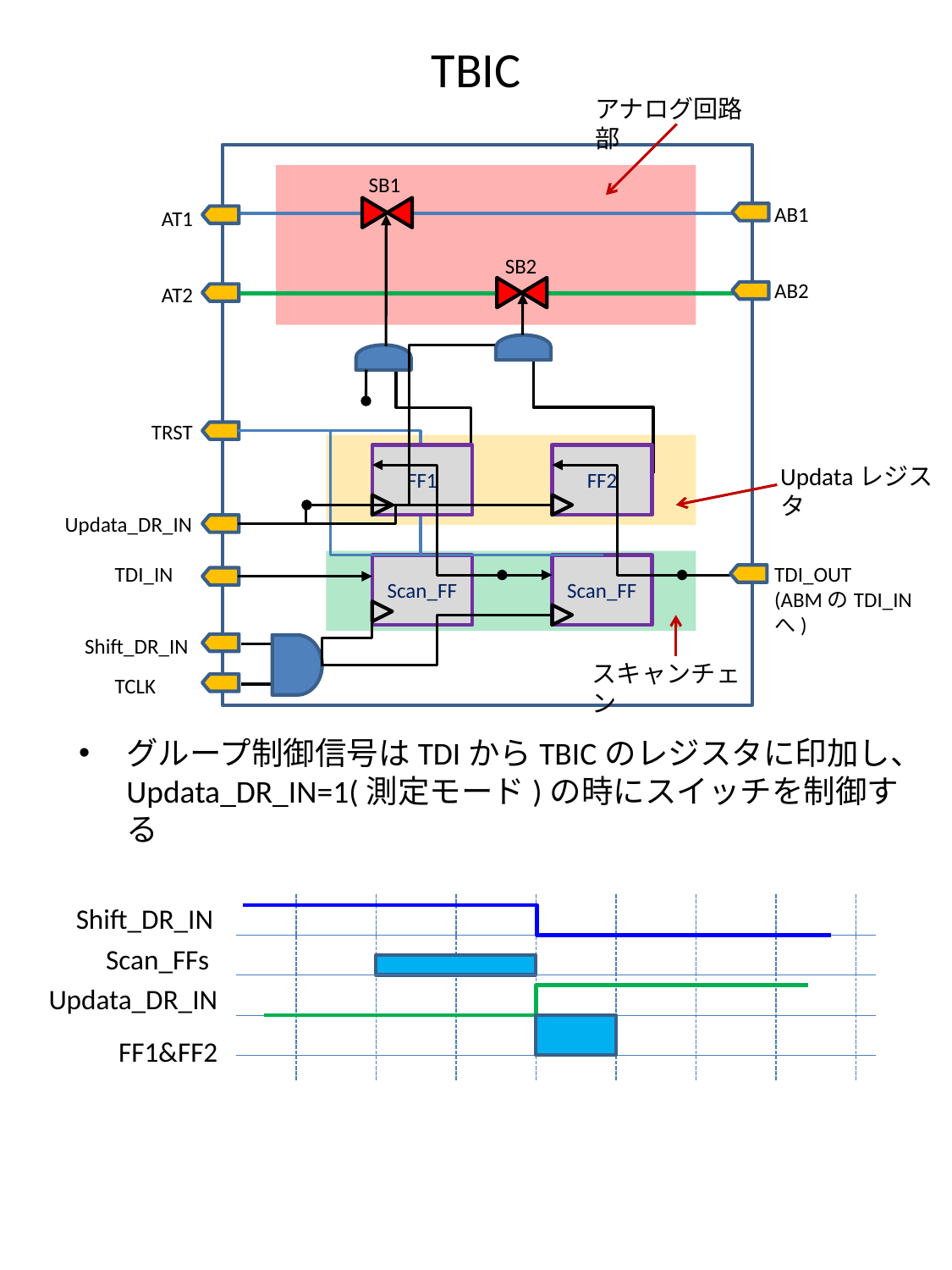

# TBIC
アナログ回路部

AB1

AB2

AT1

AT2

TRST

FF1
FF2

Updata_DR_IN

TDI_IN
Scan_FF
Scan_FF
TDI_OUT
(ABMのTDI_INへ)

Shift_DR_IN

TCLK
SB1
SB2

Updataレジスタ
スキャンチェン

グループ制御信号はTDIからTBICのレジスタに印加し、Updata_DR_IN=1(測定モード)の時にスイッチを制御する

Shift_DR_IN
Scan_FFs

Updata_DR_IN

FF1&FF2